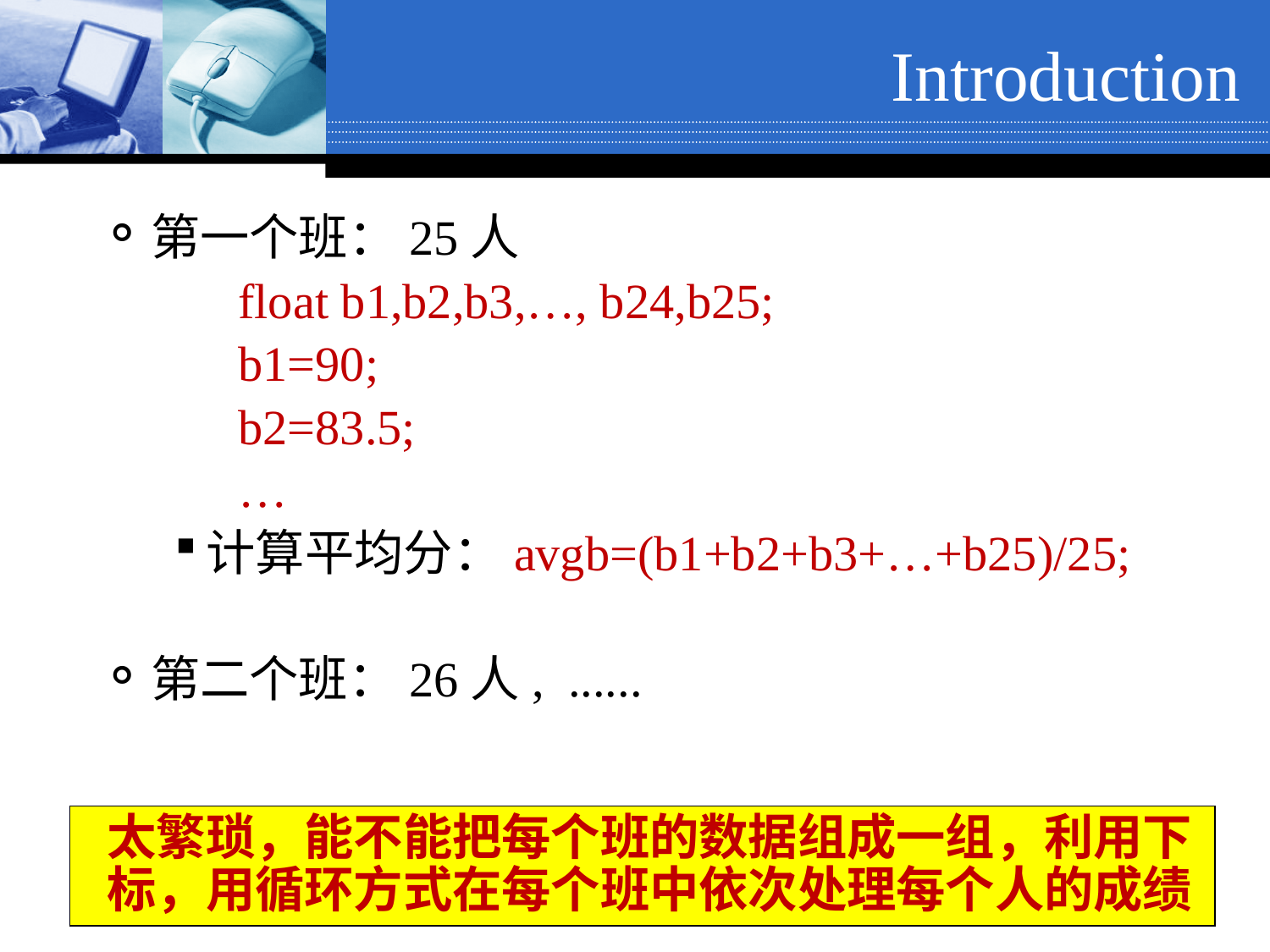

Introduction
第一个班：25人
float b1,b2,b3,…, b24,b25;
b1=90;
b2=83.5;
…
计算平均分：avgb=(b1+b2+b3+…+b25)/25;

第二个班：26人,  ......
太繁琐，能不能把每个班的数据组成一组，利用下标，用循环方式在每个班中依次处理每个人的成绩